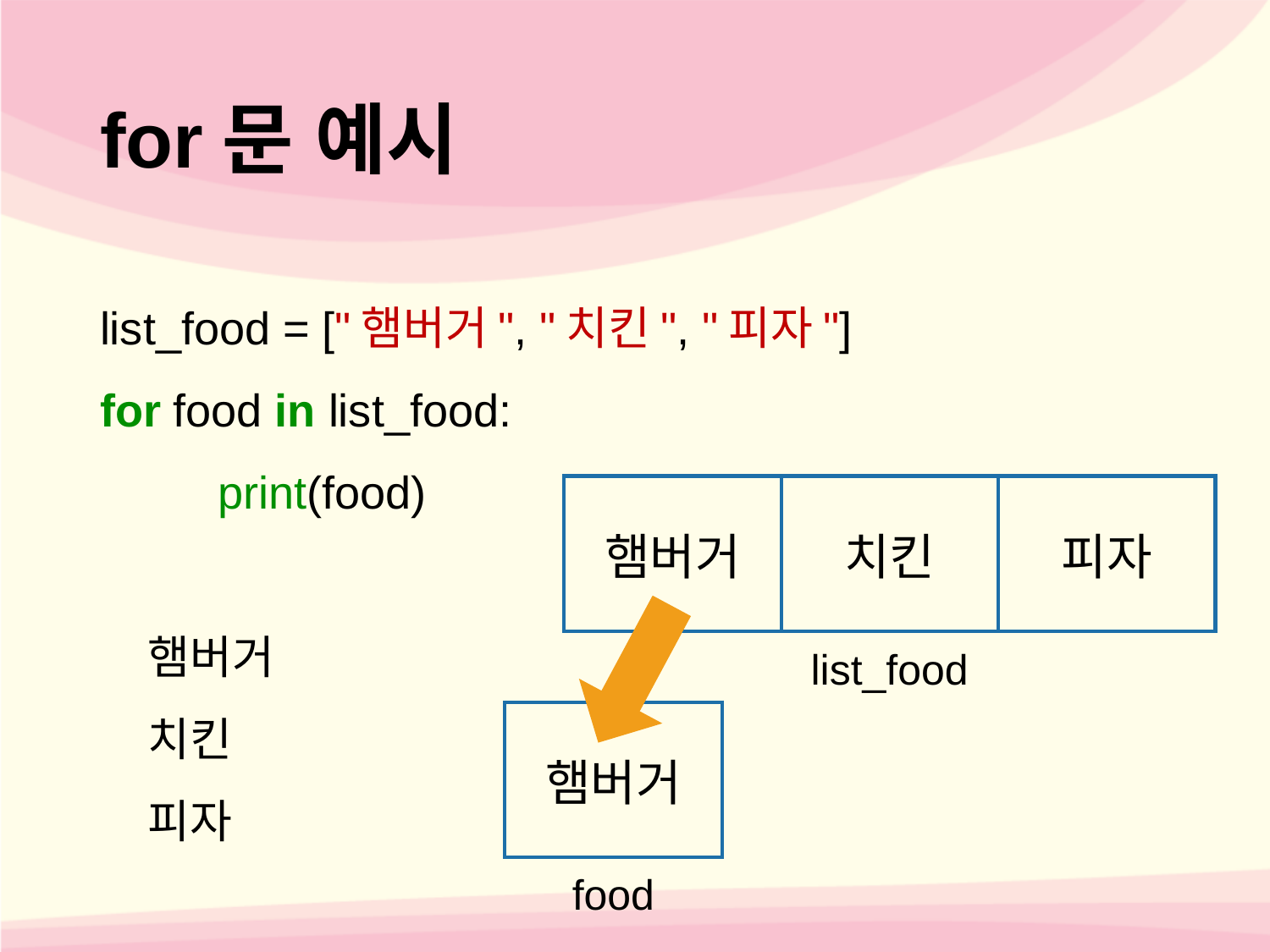

# for문 예시
list_food = ["햄버거", "치킨", "피자"]
for food in list_food:
	print(food)

   햄버거
   치킨
   피자
| 햄버거 | 치킨 | 피자 |
| --- | --- | --- |

list_food
| 햄버거 |
| --- |
food